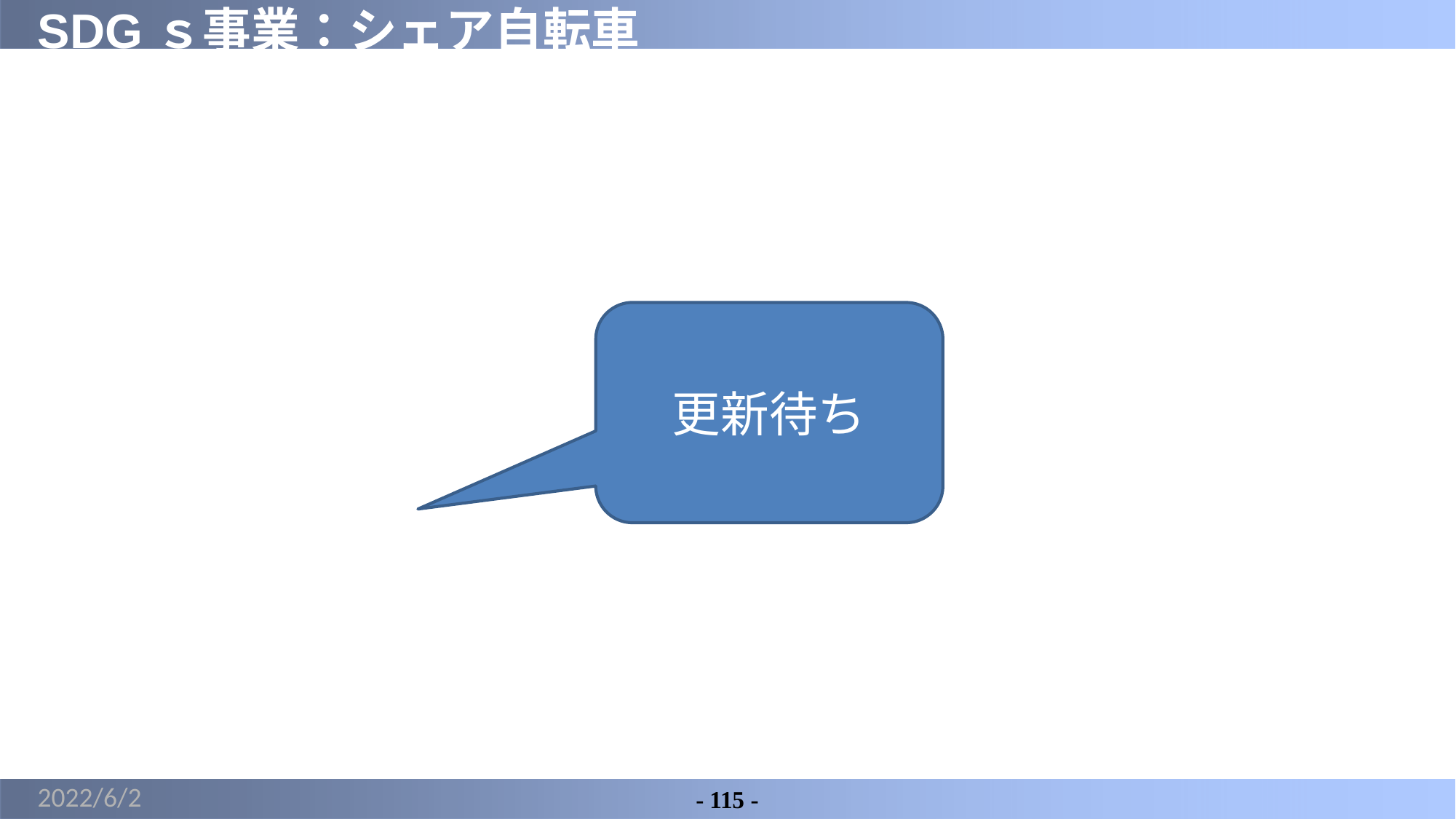

# SDGｓ事業：シェア自転車
更新待ち
2022/6/2
- 115 -